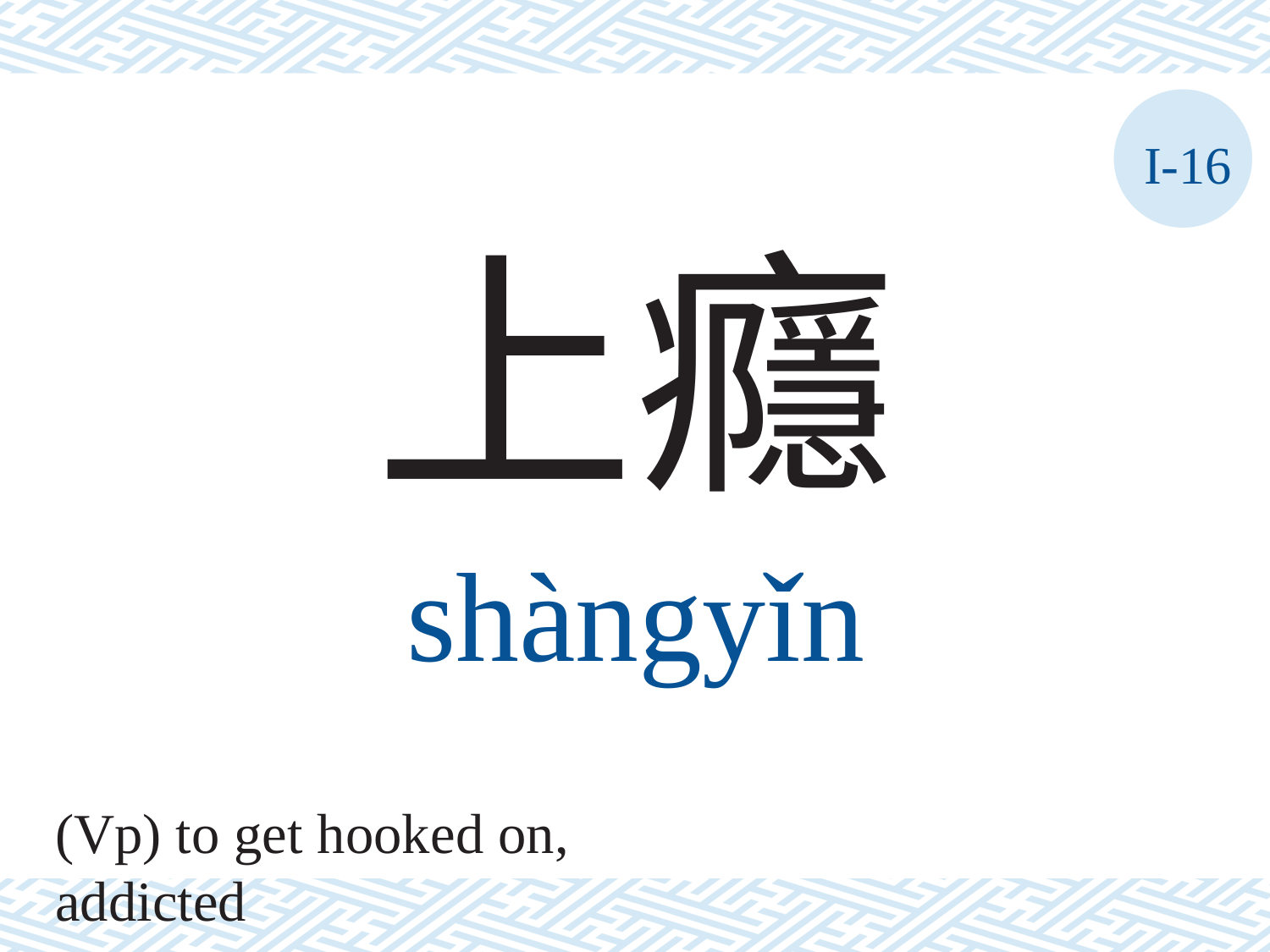

I-16
上癮
shàngyǐn
(Vp) to get hooked on, addicted